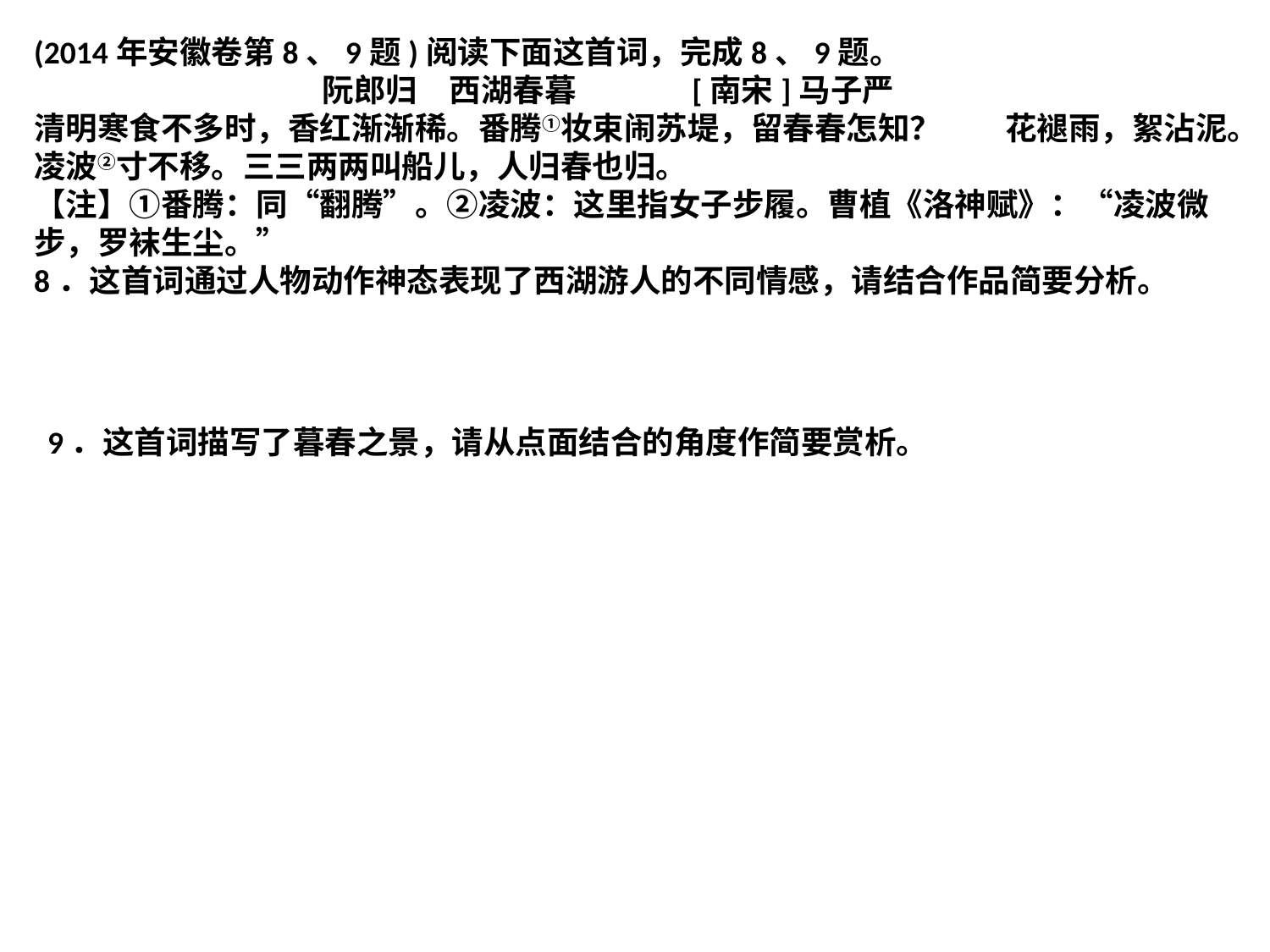

(2014年安徽卷第8、9题)阅读下面这首词，完成8、9题。
                                       阮郎归　西湖春暮               [南宋]马子严
清明寒食不多时，香红渐渐稀。番腾①妆束闹苏堤，留春春怎知？　　花褪雨，絮沾泥。凌波②寸不移。三三两两叫船儿，人归春也归。
【注】①番腾：同“翻腾”。②凌波：这里指女子步履。曹植《洛神赋》：“凌波微步，罗袜生尘。”
8．这首词通过人物动作神态表现了西湖游人的不同情感，请结合作品简要分析。
9．这首词描写了暮春之景，请从点面结合的角度作简要赏析。